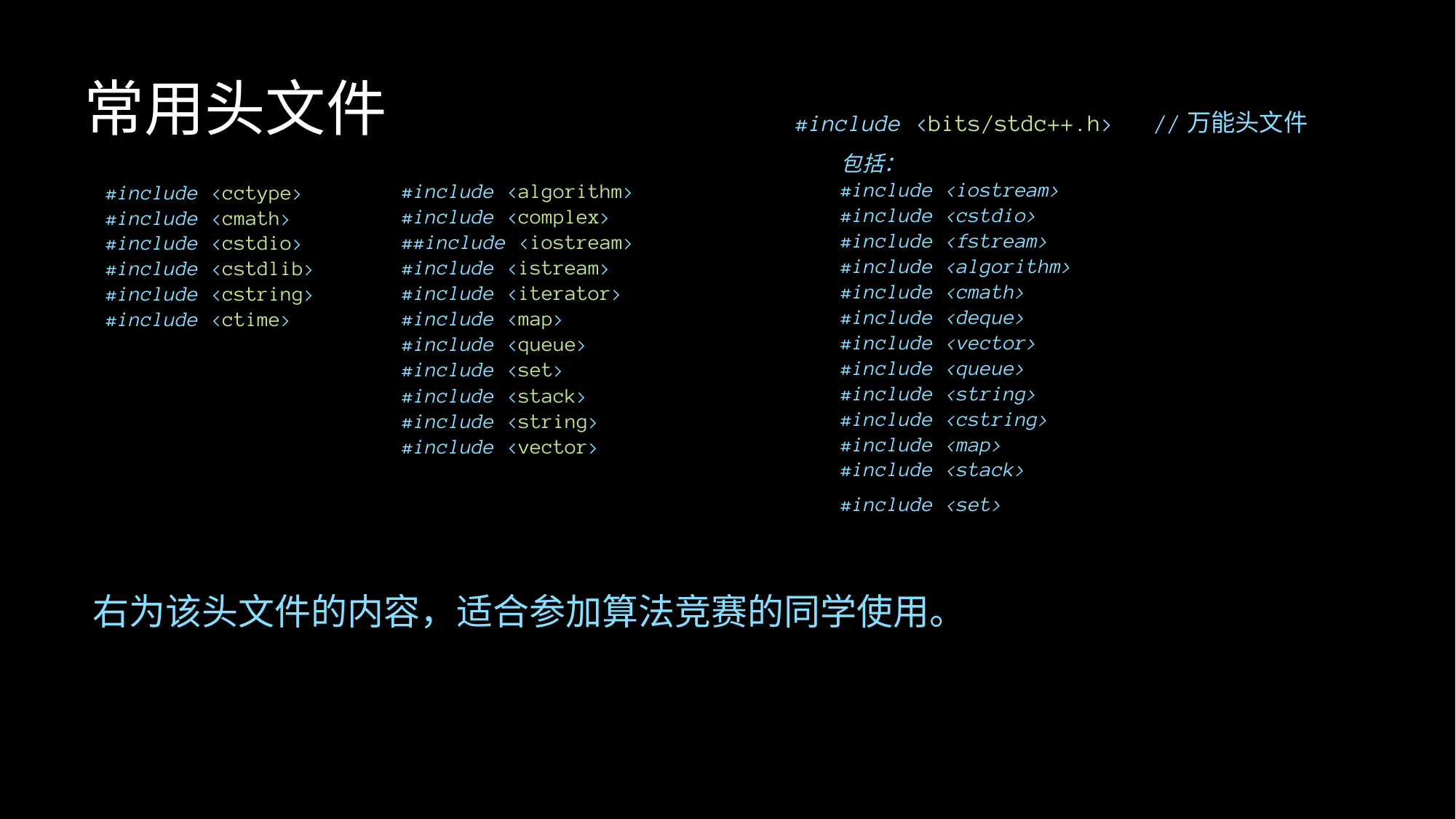

常用头文件
#include <bits/stdc++.h>   //万能头文件

#include <cctype>
#include <cmath>
#include <cstdio>
#include <cstdlib>
#include <cstring>
#include <ctime>

#include <algorithm>
#include <complex>
##include <iostream>
#include <istream>
#include <iterator>
#include <map>
#include <queue>
#include <set>
包括：
#include <iostream>
#include <cstdio>
#include <fstream>
#include <algorithm>
#include <cmath>
#include <deque>
#include <vector>
#include <queue>
#include <string>
#include <cstring>
#include <map>
#include <stack>
#include <set>

#include <stack>
#include <string>
#include <vector>

万能头文件

右为该头文件的内容，适合参加算法竞赛的同学使用。